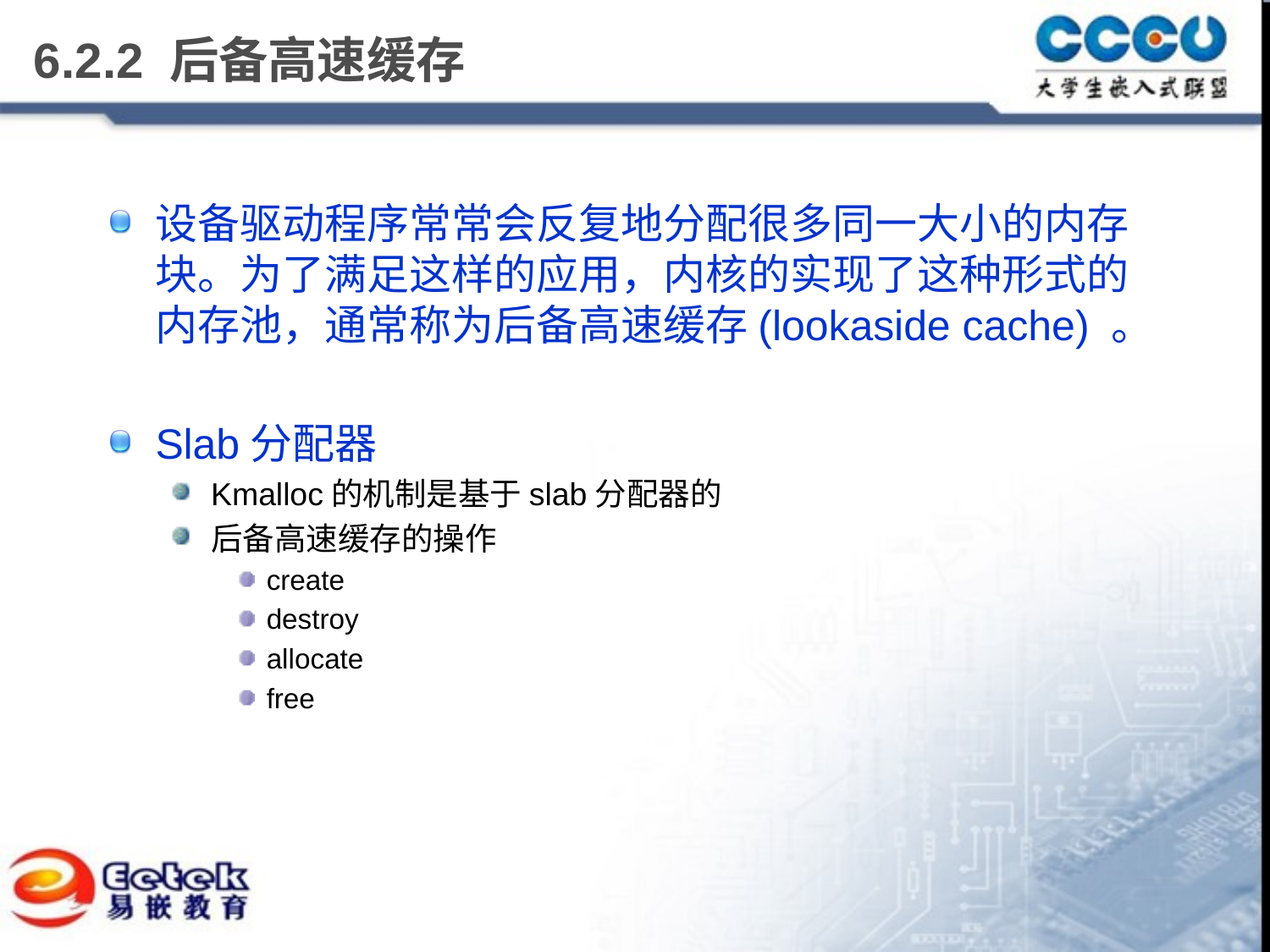

# 6.2.2 后备高速缓存
设备驱动程序常常会反复地分配很多同一大小的内存块。为了满足这样的应用，内核的实现了这种形式的内存池，通常称为后备高速缓存(lookaside cache) 。

Slab分配器
Kmalloc的机制是基于slab分配器的
后备高速缓存的操作
create
destroy
allocate
free